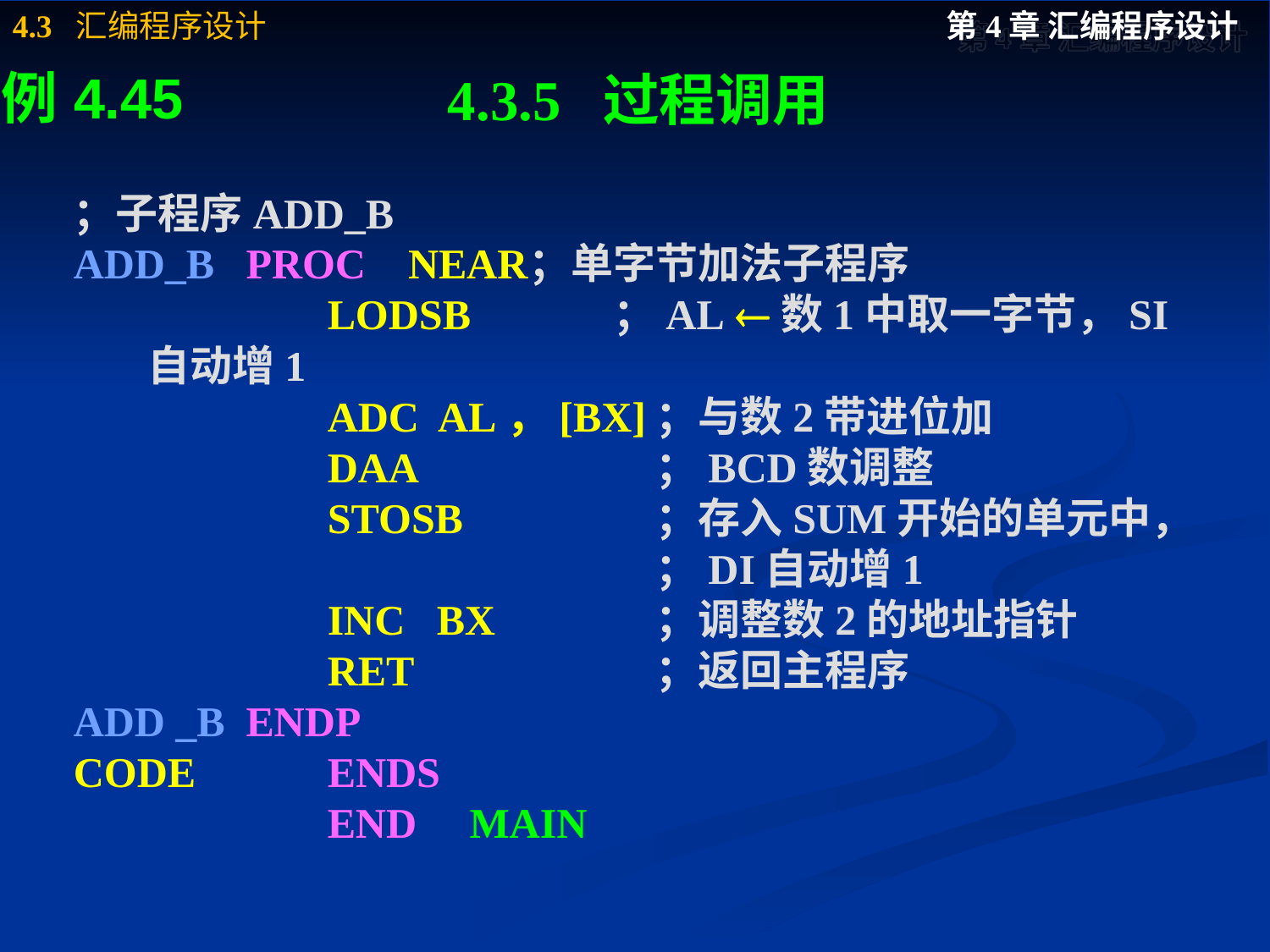

# 4.3.5  过程调用
例4.45
；子程序ADD_B
ADD_B   PROC    NEAR	；单字节加法子程序
		     LODSB	　　；AL ←数1中取一字节，SI自动增1
		     ADC  AL，[BX]	；与数2带进位加
		     DAA		；BCD数调整
		     STOSB		；存入SUM开始的单元中，
					；DI自动增1
		     INC   BX		；调整数2的地址指针
		     RET		；返回主程序
ADD _B  ENDP
CODE	     ENDS
		     END     MAIN